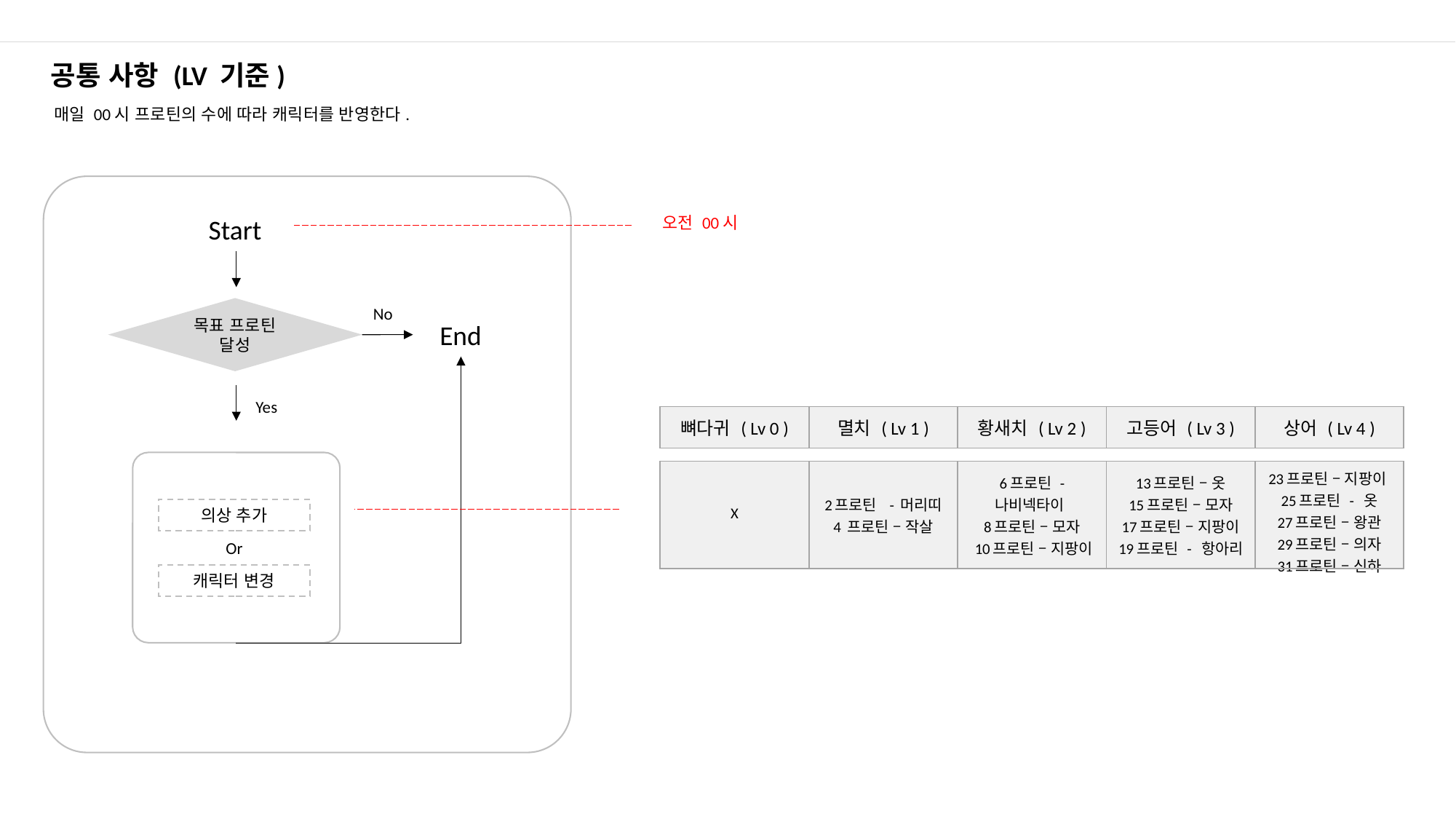

공통 사항 (LV 기준)
매일 00시 프로틴의 수에 따라 캐릭터를 반영한다.

Start
오전 00시
목표 프로틴
달성
No
End
Yes
| 뼈다귀 ( Lv 0 ) | 멸치 ( Lv 1 ) | 황새치 ( Lv 2 ) | 고등어 ( Lv 3 ) | 상어 ( Lv 4 ) |
| --- | --- | --- | --- | --- |

| X | 2프로틴 - 머리띠 4 프로틴 – 작살 | 6프로틴 - 나비넥타이 8프로틴 – 모자 10프로틴 – 지팡이 | 13프로틴 – 옷 15프로틴 – 모자 17프로틴 – 지팡이 19프로틴 - 항아리 | 23프로틴 – 지팡이 25프로틴 - 옷 27프로틴 – 왕관 29프로틴 – 의자 31프로틴 – 신하 |
| --- | --- | --- | --- | --- |
의상 추가
Or
캐릭터 변경